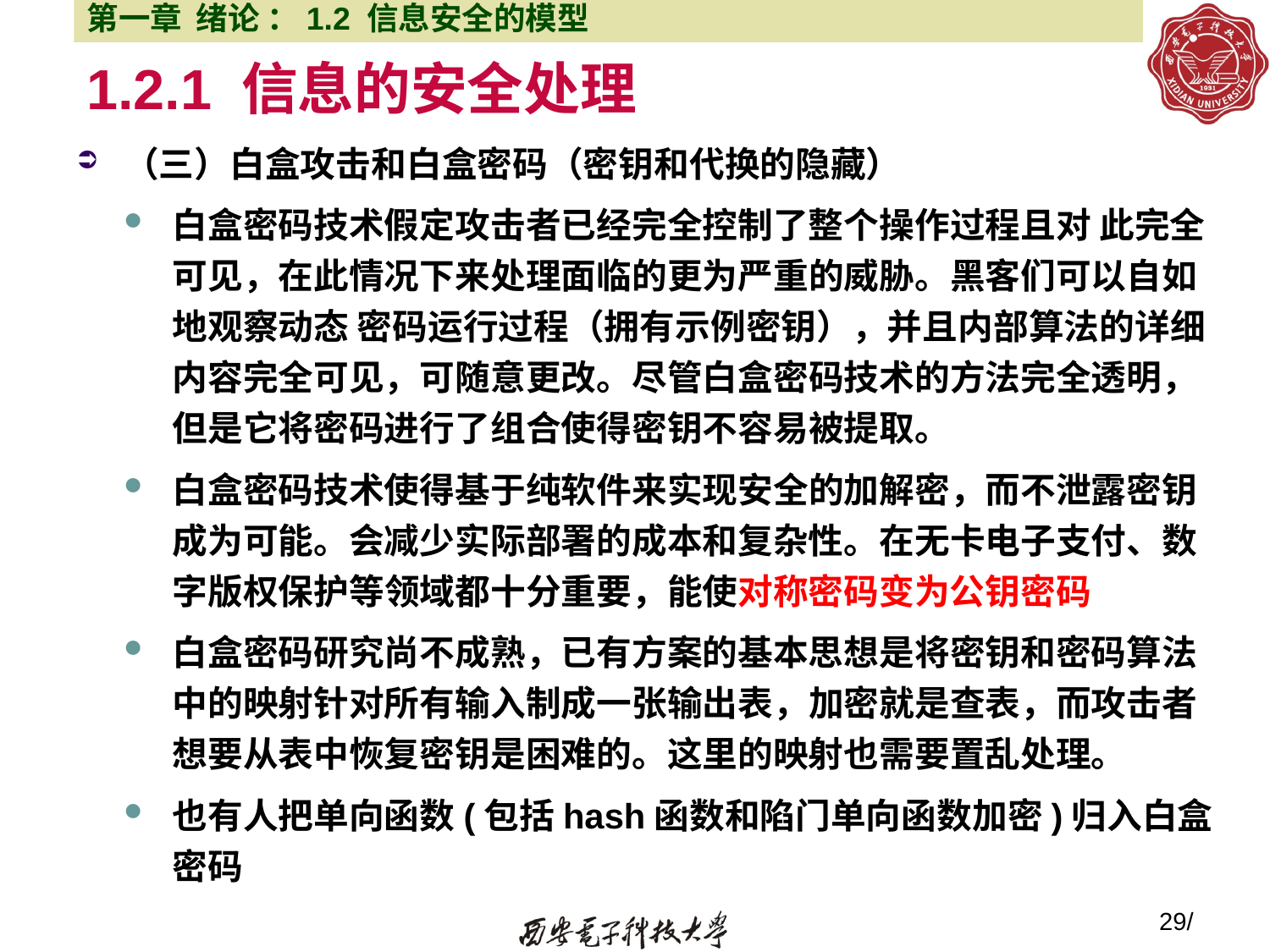

第一章  绪论 ：1.2 信息安全的模型
# 1.2.1 信息的安全处理
（三）白盒攻击和白盒密码（密钥和代换的隐藏）
白盒密码技术假定攻击者已经完全控制了整个操作过程且对 此完全可见，在此情况下来处理面临的更为严重的威胁。黑客们可以自如地观察动态 密码运行过程（拥有示例密钥），并且内部算法的详细内容完全可见，可随意更改。尽管白盒密码技术的方法完全透明，但是它将密码进行了组合使得密钥不容易被提取。
白盒密码技术使得基于纯软件来实现安全的加解密，而不泄露密钥成为可能。会减少实际部署的成本和复杂性。在无卡电子支付、数字版权保护等领域都十分重要，能使对称密码变为公钥密码
白盒密码研究尚不成熟，已有方案的基本思想是将密钥和密码算法中的映射针对所有输入制成一张输出表，加密就是查表，而攻击者想要从表中恢复密钥是困难的。这里的映射也需要置乱处理。
也有人把单向函数(包括hash函数和陷门单向函数加密)归入白盒密码
29/